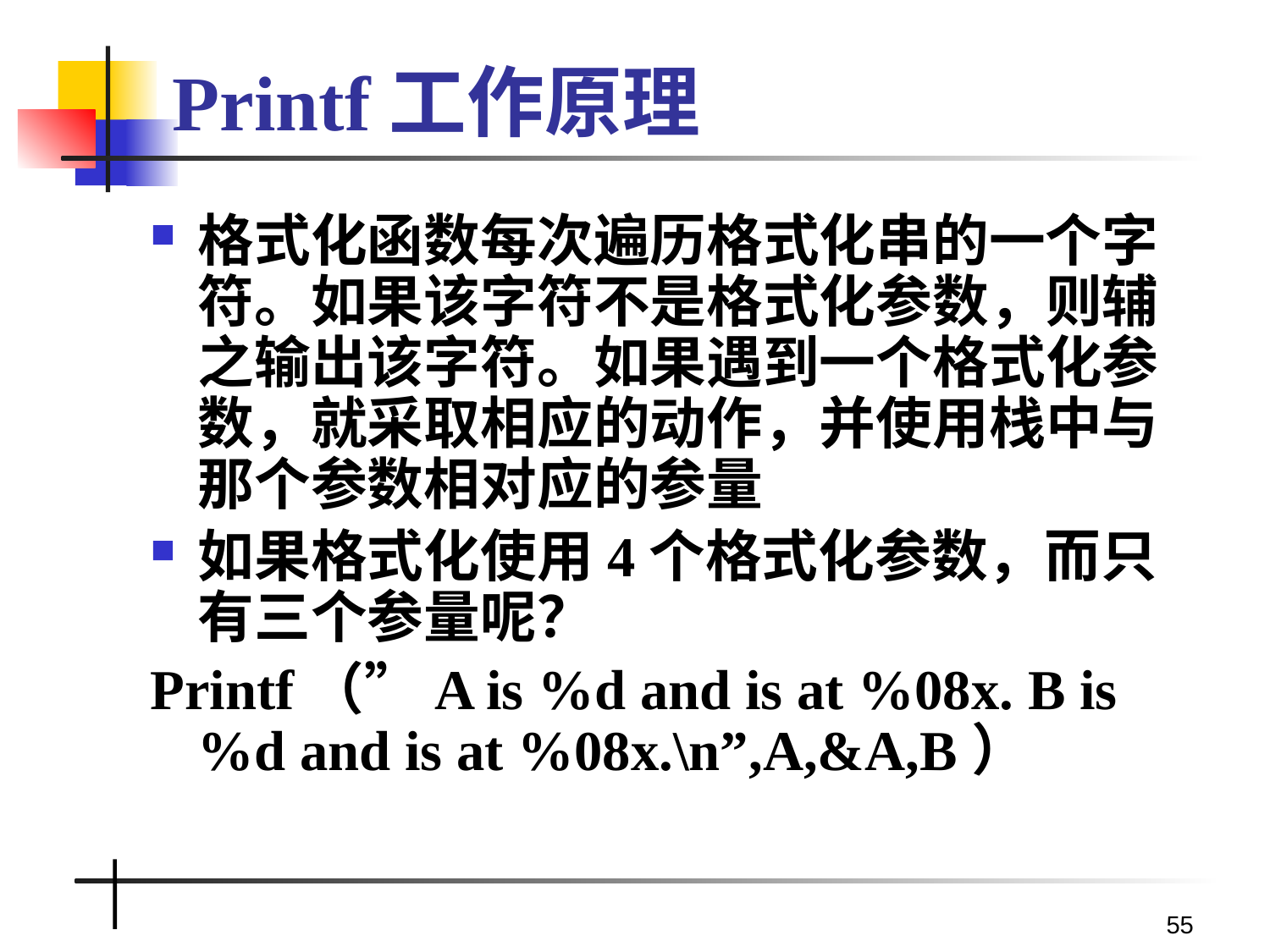

55
# Printf工作原理
格式化函数每次遍历格式化串的一个字符。如果该字符不是格式化参数，则辅之输出该字符。如果遇到一个格式化参数，就采取相应的动作，并使用栈中与那个参数相对应的参量
如果格式化使用4个格式化参数，而只有三个参量呢？
Printf（”A is %d and is at %08x. B is %d and is at %08x.\n”,A,&A,B）